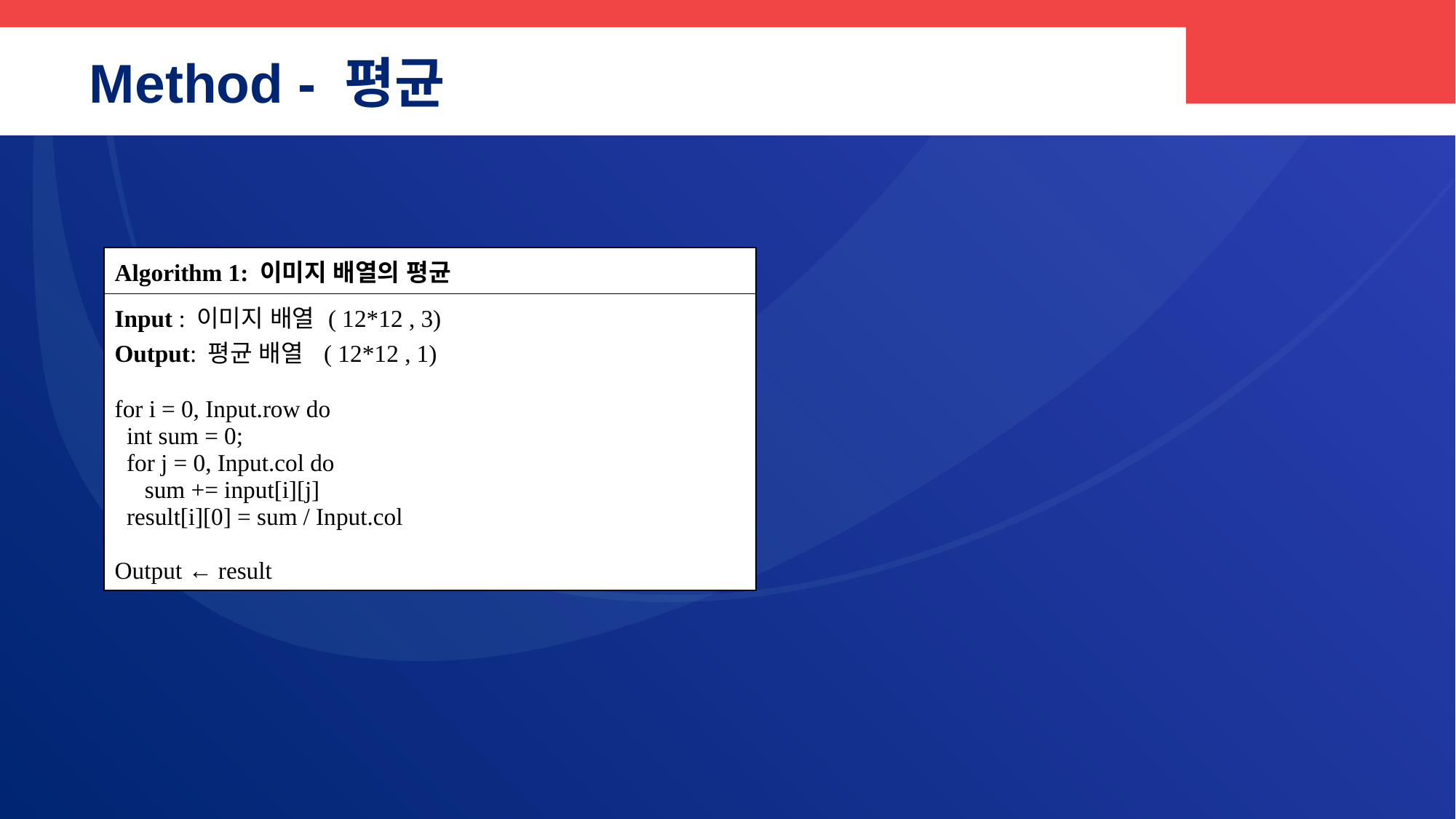

# Method - 평균
| Algorithm 1: 이미지 배열의 평균 |
| --- |
| Input : 이미지 배열 ( 12\*12 , 3) Output: 평균 배열 ( 12\*12 , 1) for i = 0, Input.row do int sum = 0; for j = 0, Input.col do sum += input[i][j] result[i][0] = sum / Input.col Output ← result |